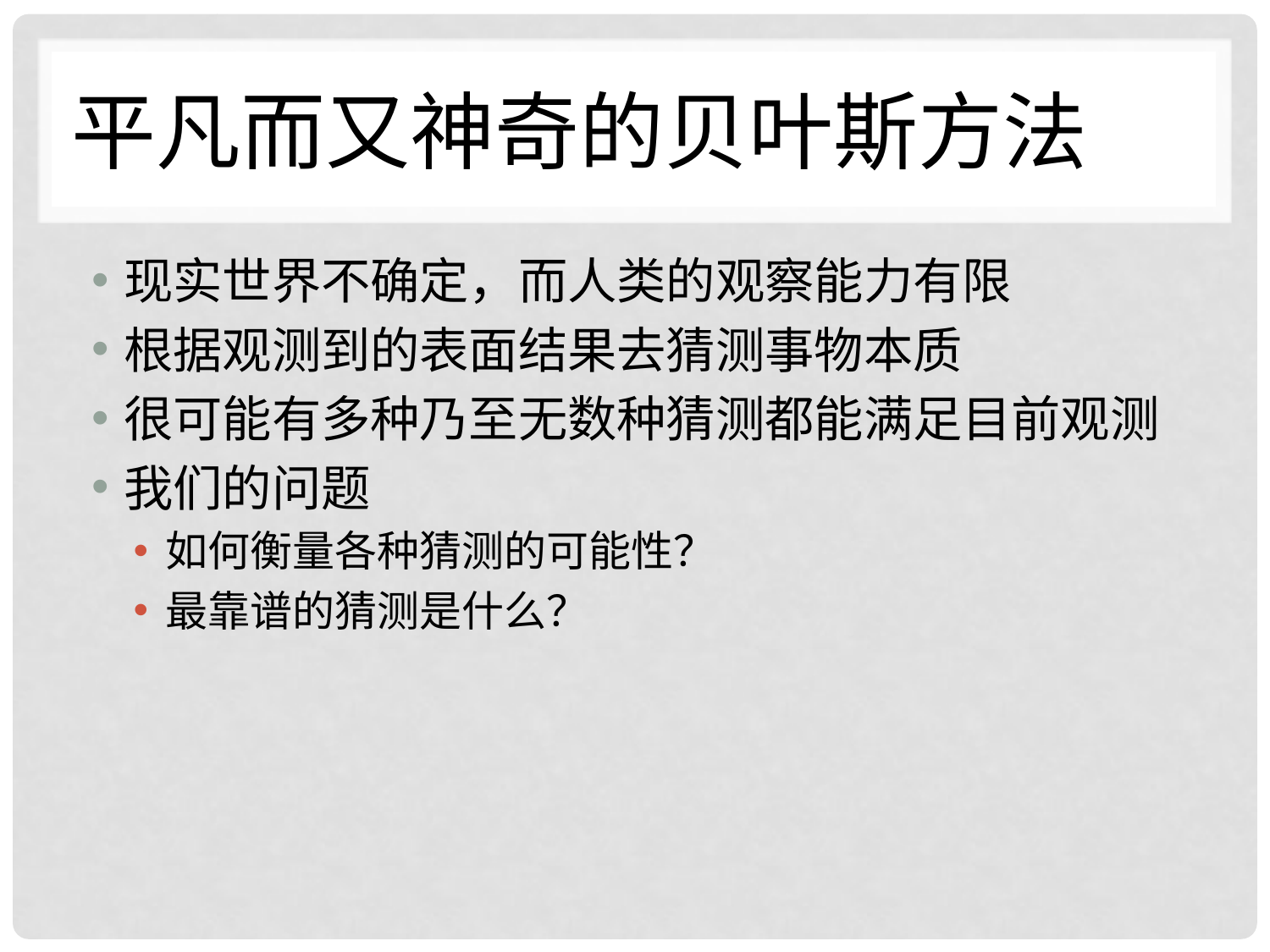

# 平凡而又神奇的贝叶斯方法
现实世界不确定，而人类的观察能力有限
根据观测到的表面结果去猜测事物本质
很可能有多种乃至无数种猜测都能满足目前观测
我们的问题
如何衡量各种猜测的可能性？
最靠谱的猜测是什么？